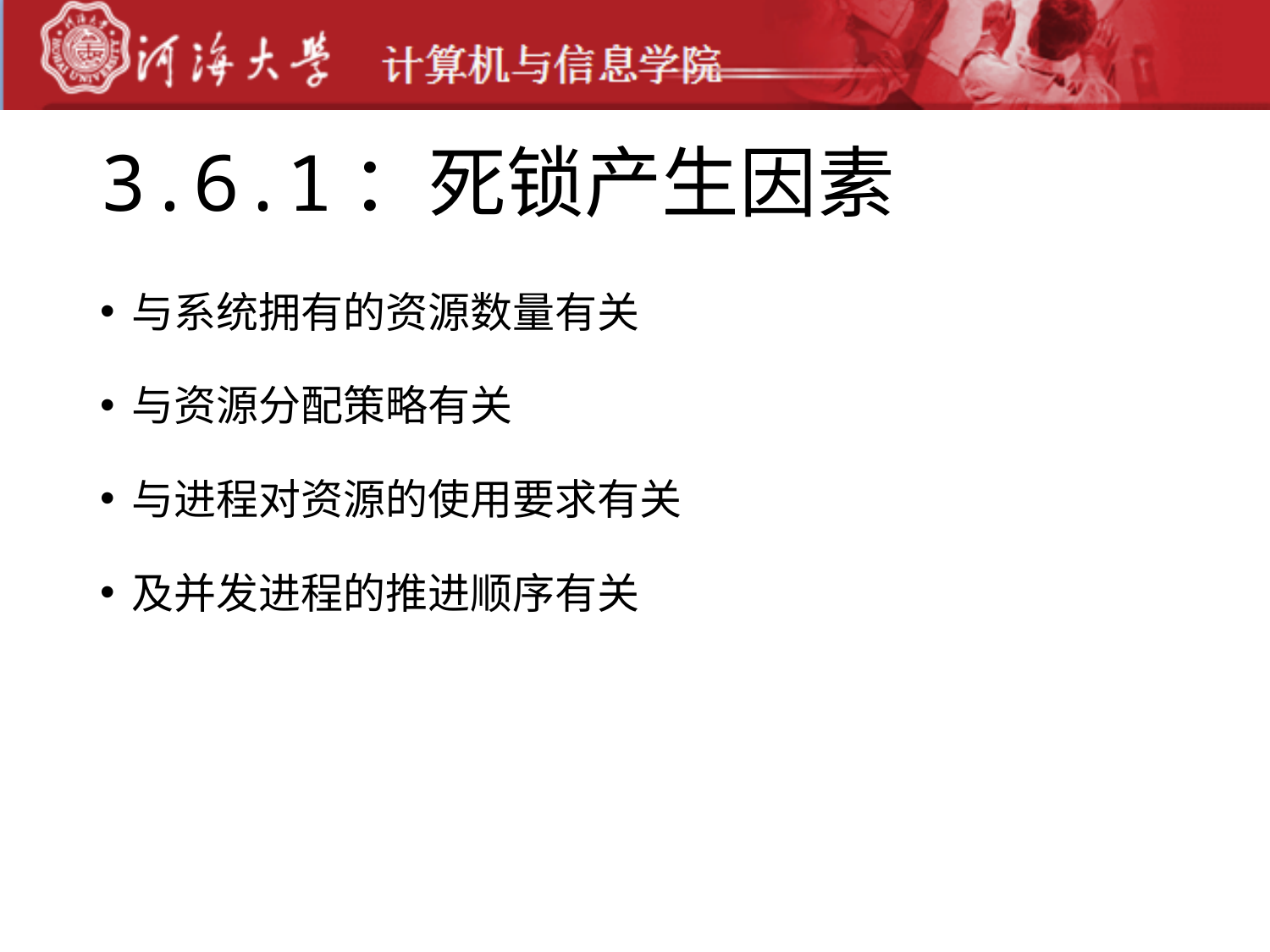

# 3.6.1：死锁产生因素
与系统拥有的资源数量有关
与资源分配策略有关
与进程对资源的使用要求有关
及并发进程的推进顺序有关